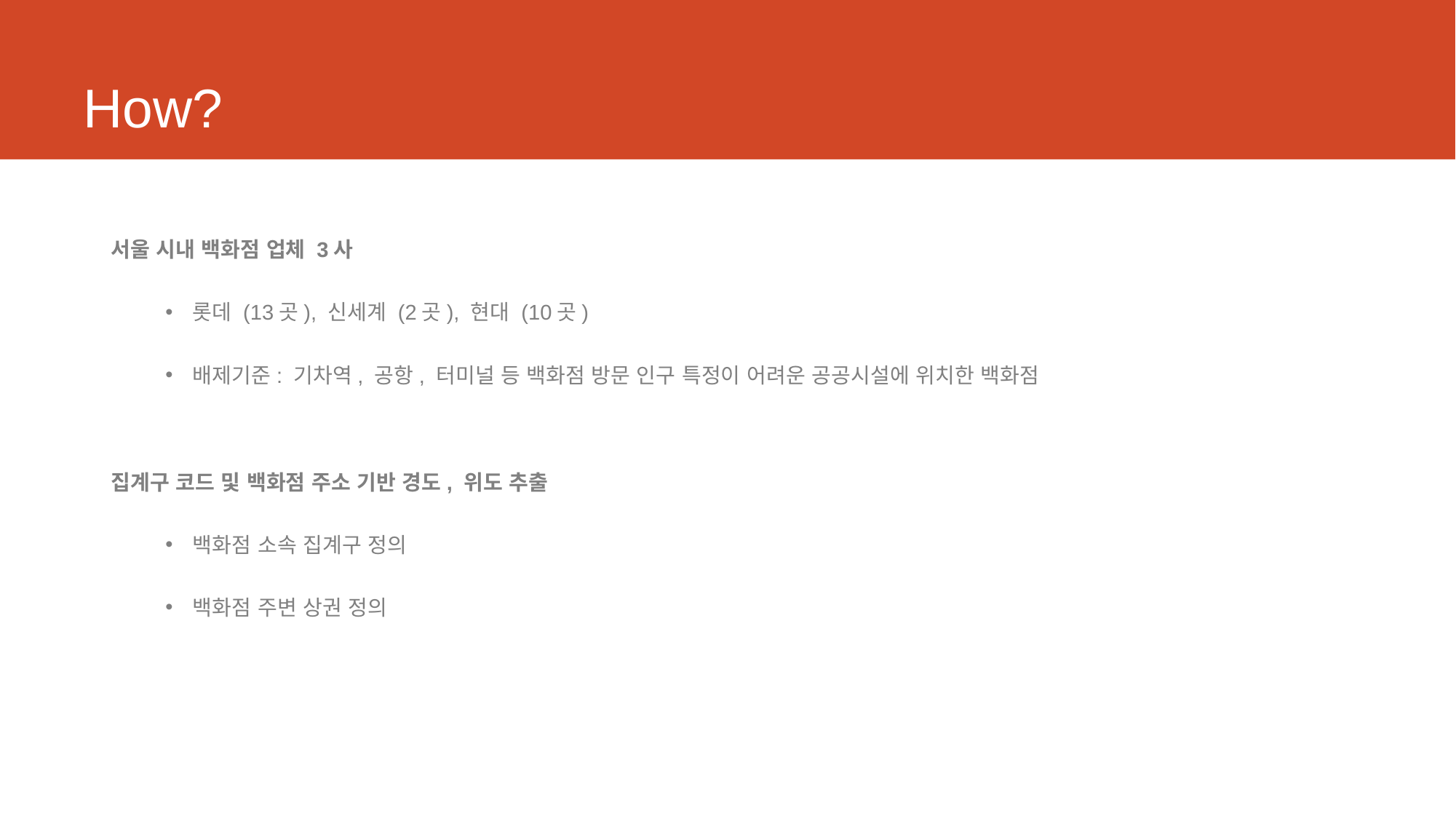

# How?
서울 시내 백화점 업체 3사
롯데 (13곳), 신세계 (2곳), 현대 (10곳)
배제기준: 기차역, 공항, 터미널 등 백화점 방문 인구 특정이 어려운 공공시설에 위치한 백화점

집계구 코드 및 백화점 주소 기반 경도, 위도 추출
백화점 소속 집계구 정의
백화점 주변 상권 정의